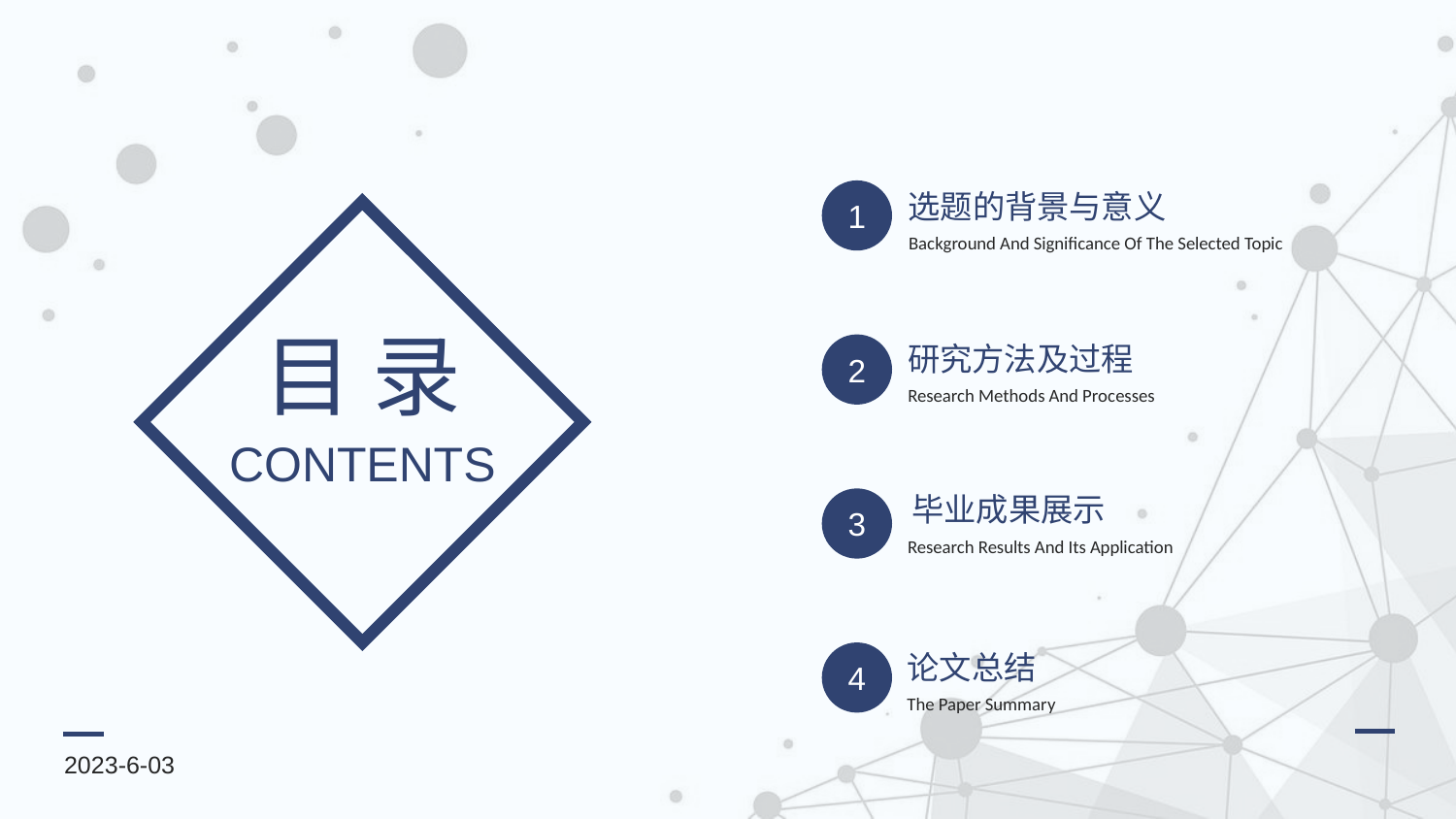

选题的背景与意义
1

Background And Significance Of The Selected Topic
目 录
研究方法及过程
2
Research Methods And Processes
CONTENTS
毕业成果展示
3
Research Results And Its Application
论文总结
4
The Paper Summary
2023-6-03